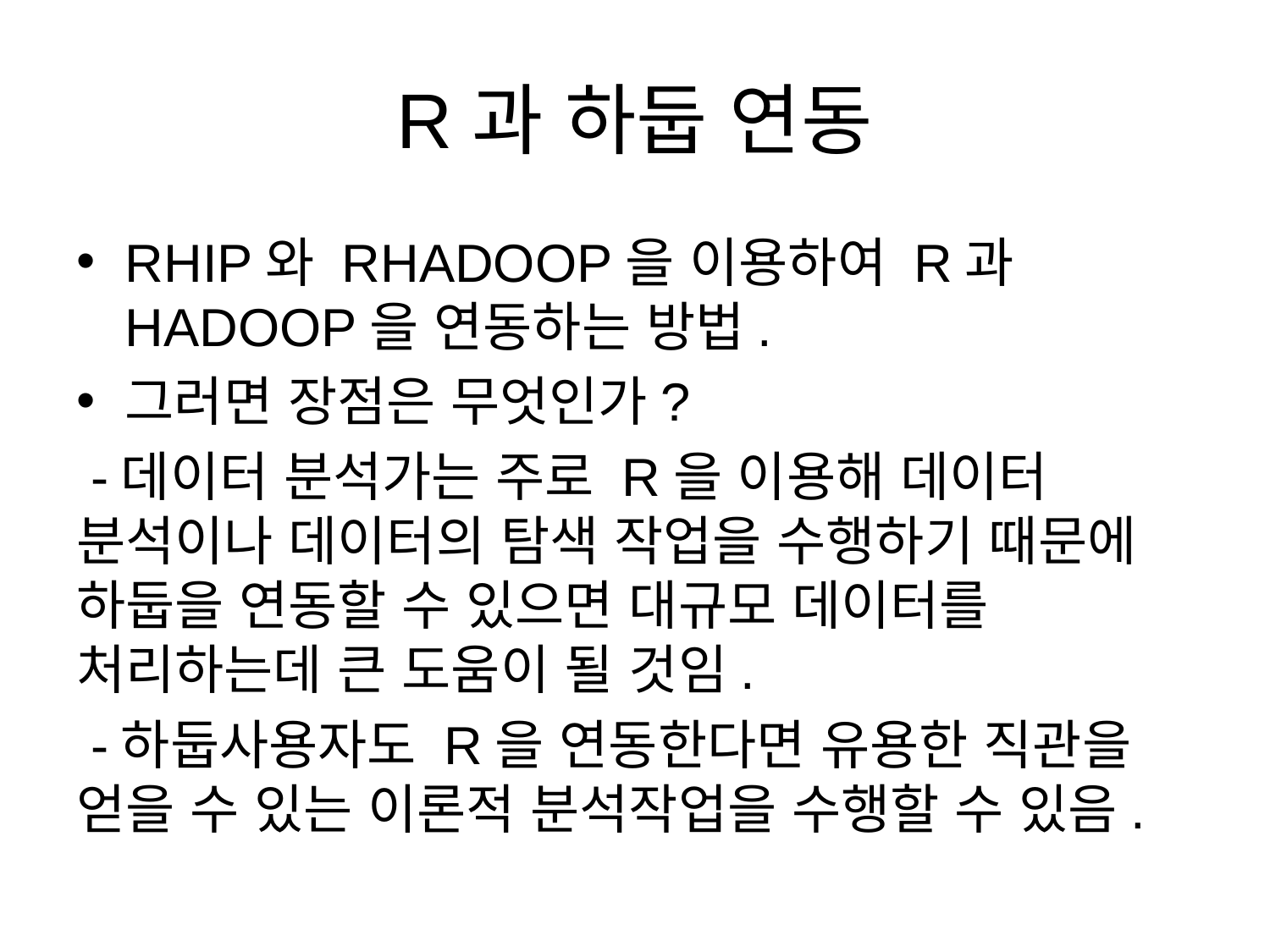

# R과 하둡 연동
RHIP와 RHADOOP을 이용하여 R과 HADOOP을 연동하는 방법.
그러면 장점은 무엇인가?
 -데이터 분석가는 주로 R을 이용해 데이터 분석이나 데이터의 탐색 작업을 수행하기 때문에 하둡을 연동할 수 있으면 대규모 데이터를 처리하는데 큰 도움이 될 것임.
 -하둡사용자도 R을 연동한다면 유용한 직관을 얻을 수 있는 이론적 분석작업을 수행할 수 있음.